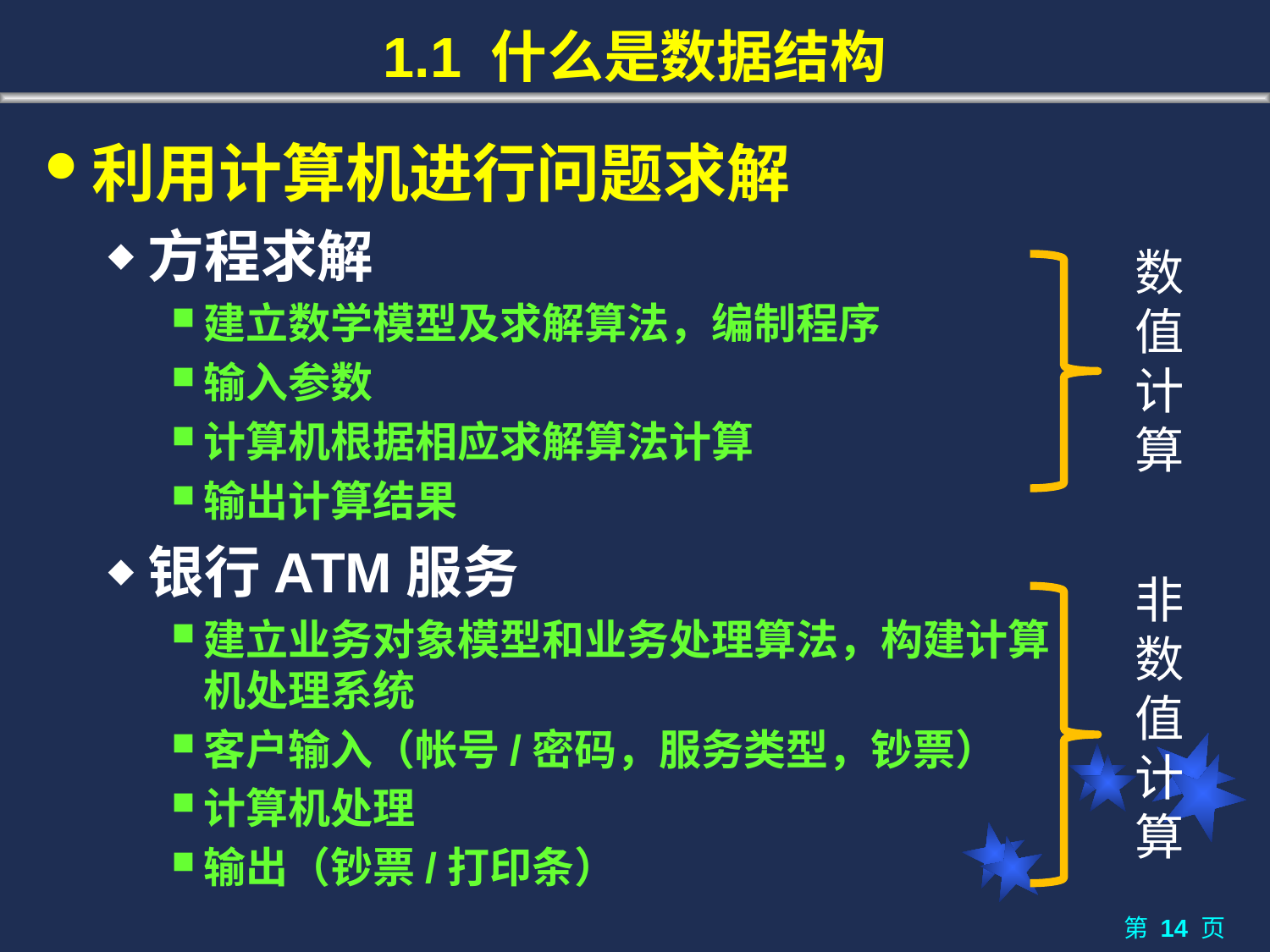

# 1.1 什么是数据结构
利用计算机进行问题求解
方程求解
建立数学模型及求解算法，编制程序
输入参数
计算机根据相应求解算法计算
输出计算结果
银行ATM服务
建立业务对象模型和业务处理算法，构建计算机处理系统
客户输入（帐号/密码，服务类型，钞票）
计算机处理
输出（钞票/打印条）

数值计算

非数值计算

第 14 页